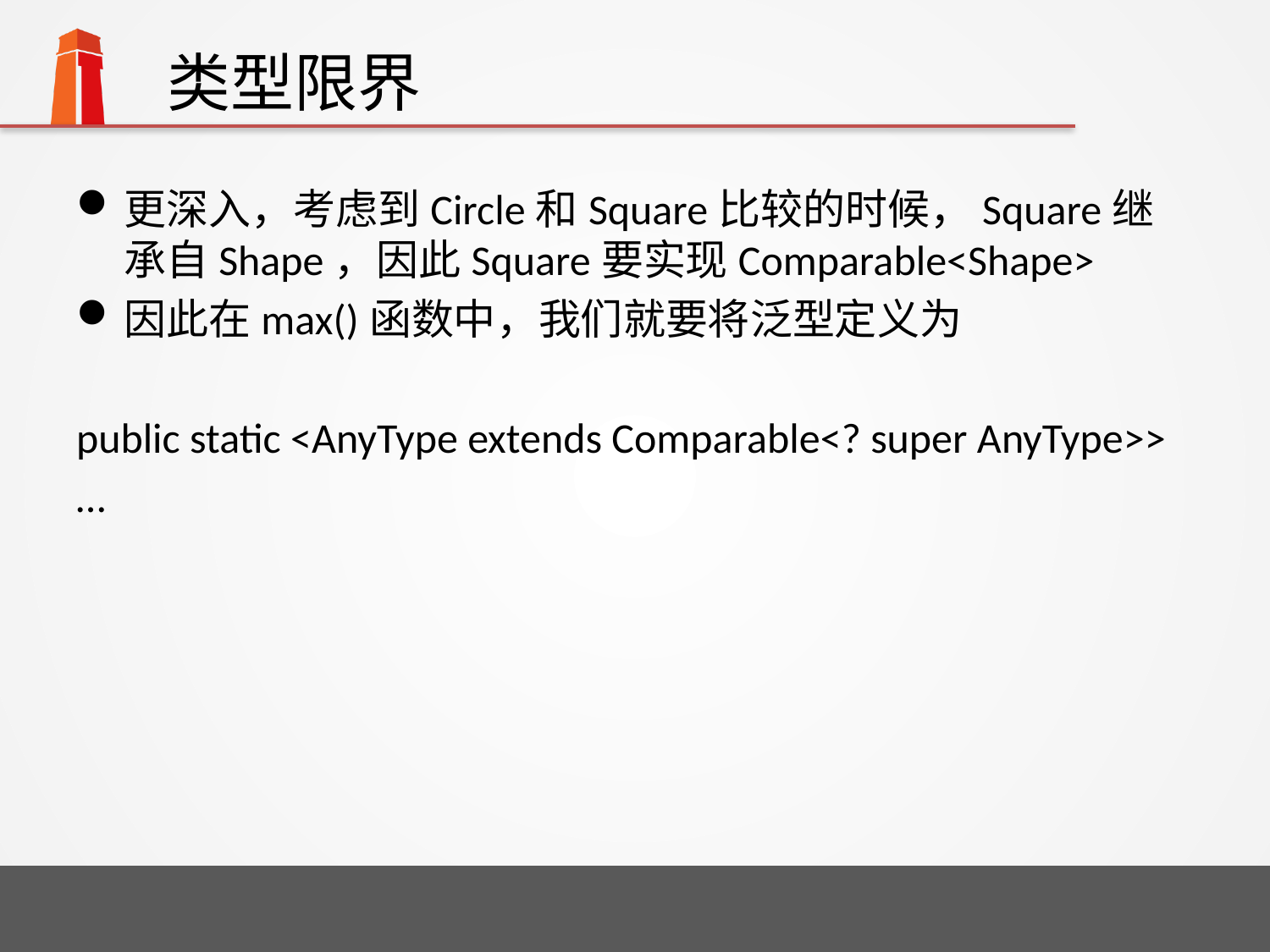

# 类型限界
更深入，考虑到Circle和Square比较的时候，Square继承自Shape，因此Square要实现Comparable<Shape>
因此在max()函数中，我们就要将泛型定义为

public static <AnyType extends Comparable<? super AnyType>>
…